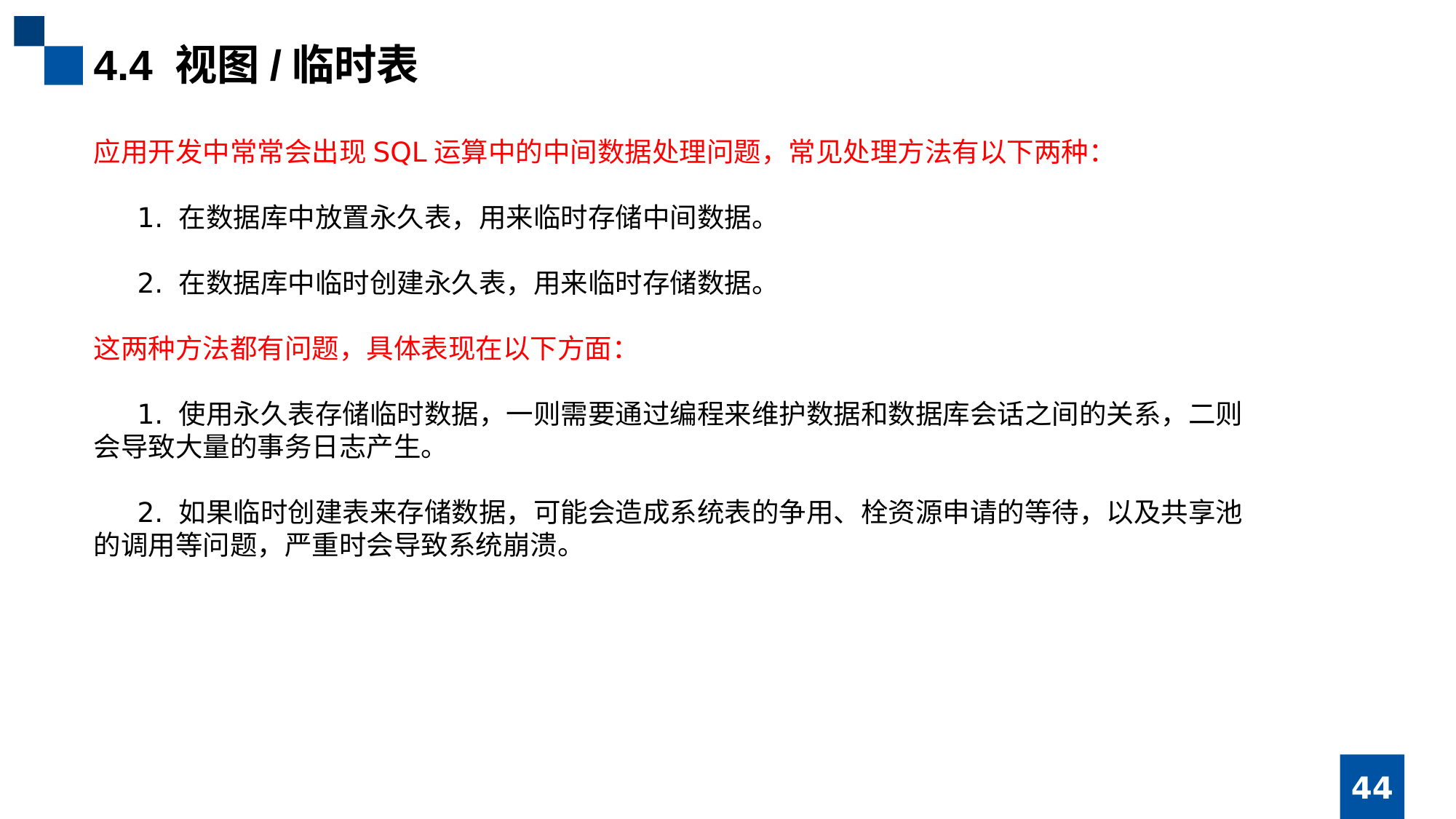

4.4 视图/临时表
应用开发中常常会出现SQL运算中的中间数据处理问题，常见处理方法有以下两种：

     1. 在数据库中放置永久表，用来临时存储中间数据。

     2. 在数据库中临时创建永久表，用来临时存储数据。

这两种方法都有问题，具体表现在以下方面：

     1. 使用永久表存储临时数据，一则需要通过编程来维护数据和数据库会话之间的关系，二则会导致大量的事务日志产生。

     2. 如果临时创建表来存储数据，可能会造成系统表的争用、栓资源申请的等待，以及共享池的调用等问题，严重时会导致系统崩溃。
44